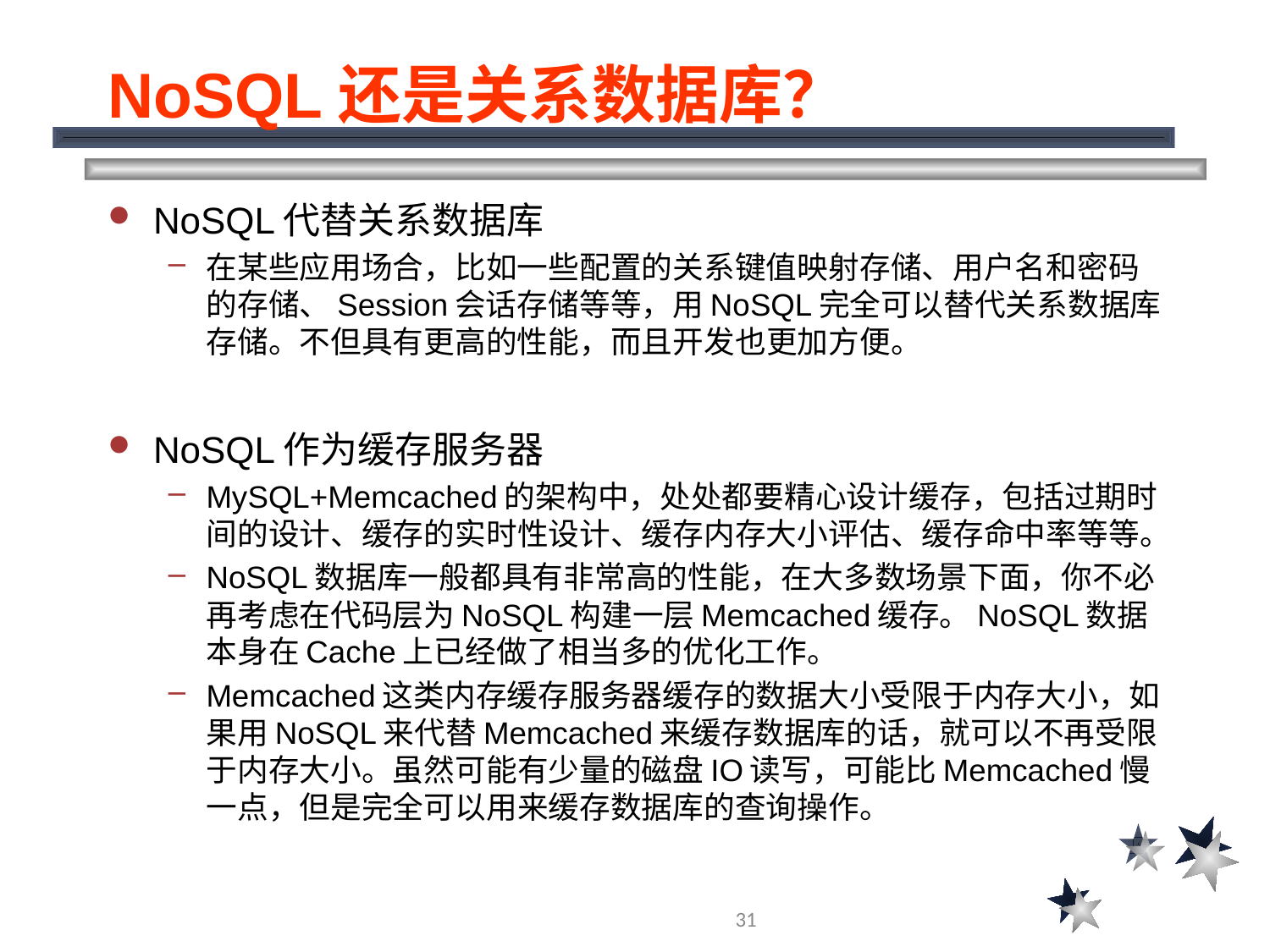

# NoSQL还是关系数据库？
NoSQL代替关系数据库
在某些应用场合，比如一些配置的关系键值映射存储、用户名和密码的存储、Session会话存储等等，用NoSQL完全可以替代关系数据库存储。不但具有更高的性能，而且开发也更加方便。

NoSQL作为缓存服务器
MySQL+Memcached的架构中，处处都要精心设计缓存，包括过期时间的设计、缓存的实时性设计、缓存内存大小评估、缓存命中率等等。
NoSQL数据库一般都具有非常高的性能，在大多数场景下面，你不必再考虑在代码层为NoSQL构建一层Memcached缓存。NoSQL数据本身在Cache上已经做了相当多的优化工作。
Memcached这类内存缓存服务器缓存的数据大小受限于内存大小，如果用NoSQL来代替Memcached来缓存数据库的话，就可以不再受限于内存大小。虽然可能有少量的磁盘IO读写，可能比Memcached慢一点，但是完全可以用来缓存数据库的查询操作。

31